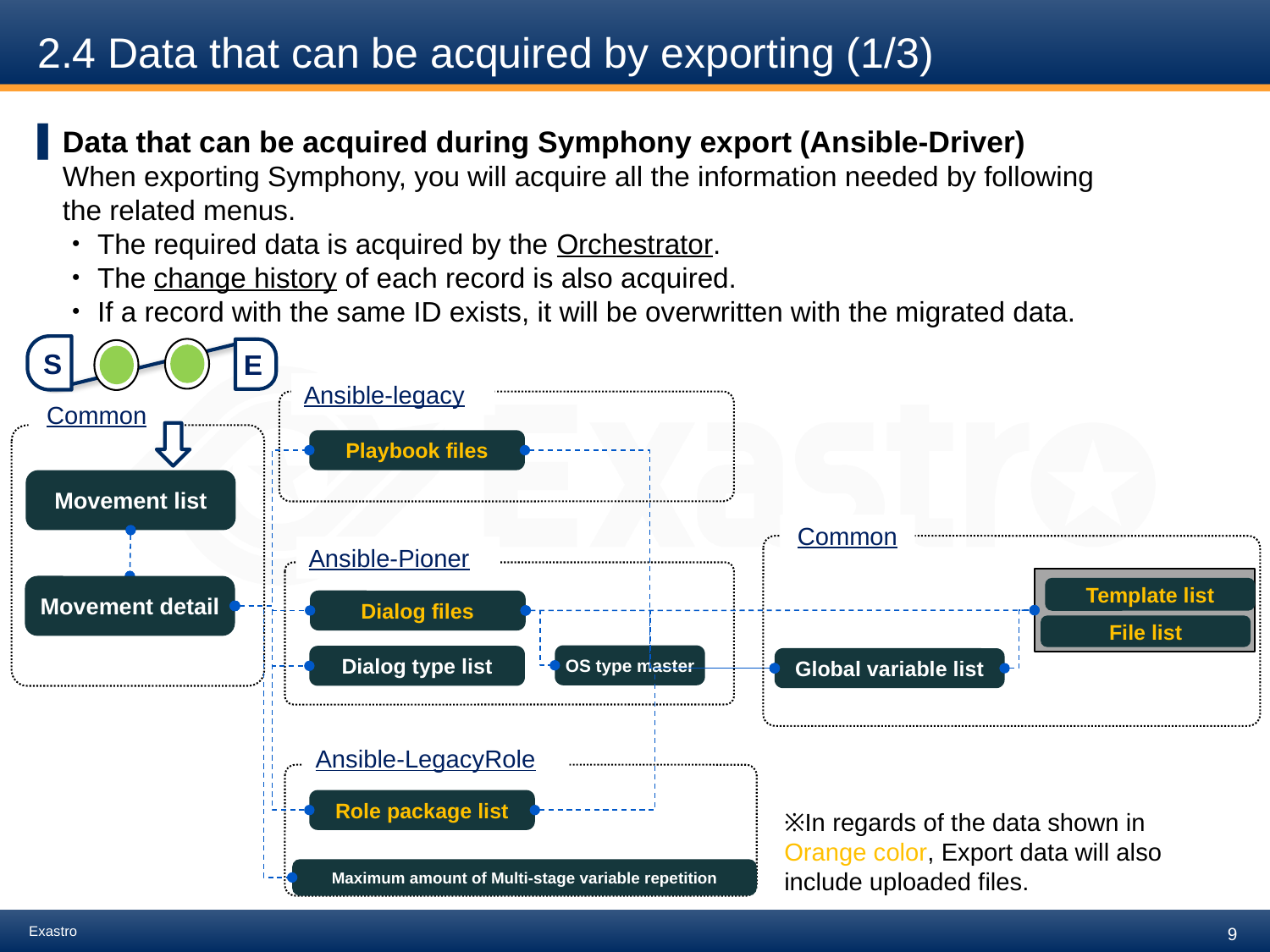

# 2.4 Data that can be acquired by exporting (1/3)
Data that can be acquired during Symphony export (Ansible-Driver)
When exporting Symphony, you will acquire all the information needed by following the related menus.
・The required data is acquired by the Orchestrator.
・The change history of each record is also acquired.
・If a record with the same ID exists, it will be overwritten with the migrated data.
S

E
Ansible-legacy

Common

Playbook files
Movement list
Common

Ansible-Pioner

Movement detail
Template list
Dialog files
File list
OS type master
Dialog type list
Global variable list
Ansible-LegacyRole

Role package list
※In regards of the data shown in Orange color, Export data will also include uploaded files.
Maximum amount of Multi-stage variable repetition